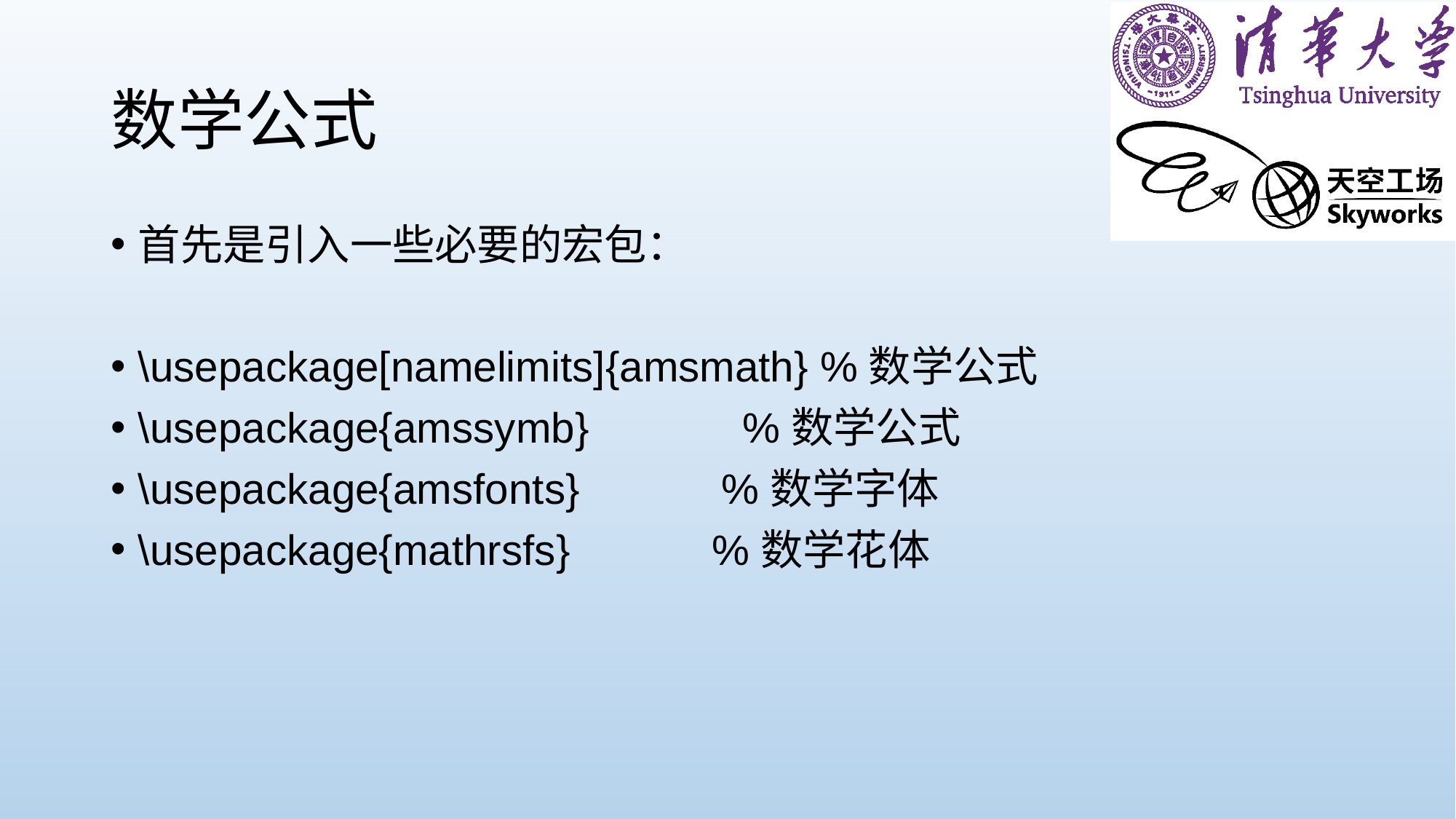

# 数学公式
首先是引入一些必要的宏包：

\usepackage[namelimits]{amsmath} %数学公式
\usepackage{amssymb}             %数学公式
\usepackage{amsfonts}            %数学字体
\usepackage{mathrsfs}            %数学花体